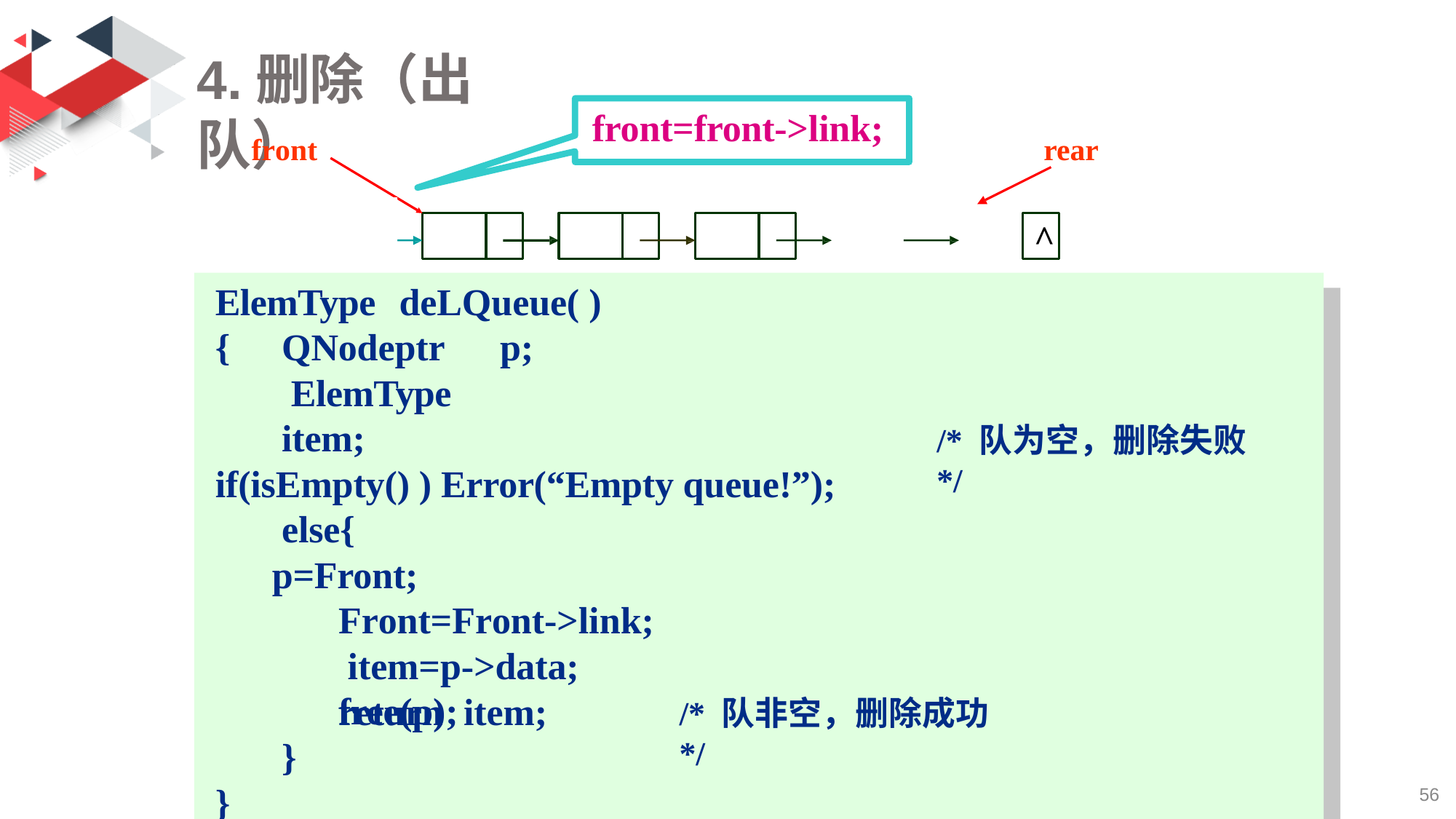

# 4.删除（出队）

front=front->link;
front
rear

^

ElemType	deLQueue( )

{	QNodeptr	p;  ElemType item;
if(isEmpty() ) Error(“Empty queue!”);  else{
p=Front;  Front=Front->link;  item=p->data;  free(p);
/* 队为空，删除失败*/
return	item;
/* 队非空，删除成功*/
}
}
56